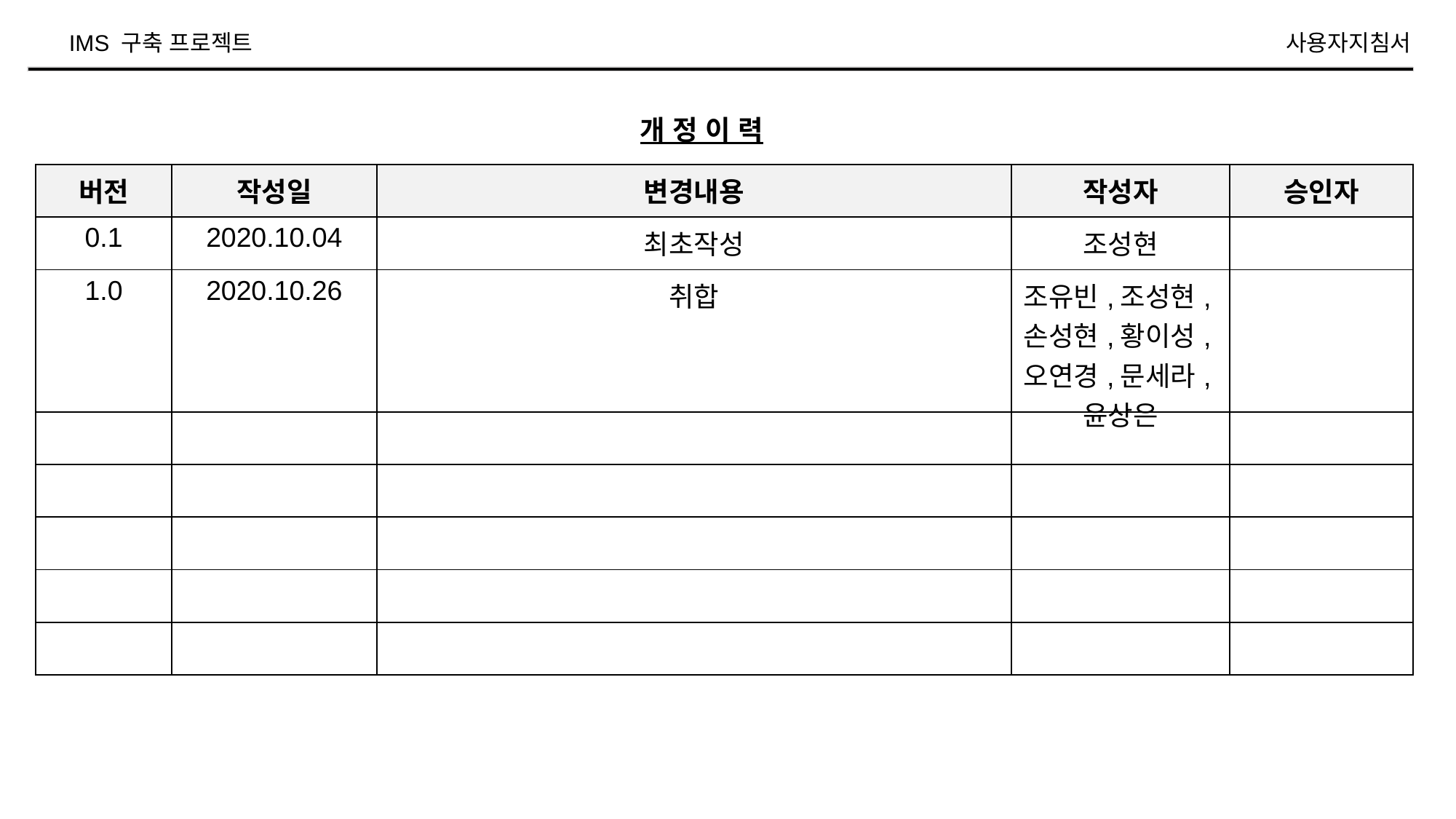

IMS 구축 프로젝트
사용자지침서

개 정 이 력
| 버전 | 작성일 | 변경내용 | 작성자 | 승인자 |
| --- | --- | --- | --- | --- |
| 0.1 | 2020.10.04 | 최초작성 | 조성현 |  |
| 1.0 | 2020.10.26 | 취합 | 조유빈,조성현,손성현,황이성,오연경,문세라,윤상은 |  |
|  |  |  |  |  |
|  |  |  |  |  |
|  |  |  |  |  |
|  |  |  |  |  |
|  |  |  |  |  |